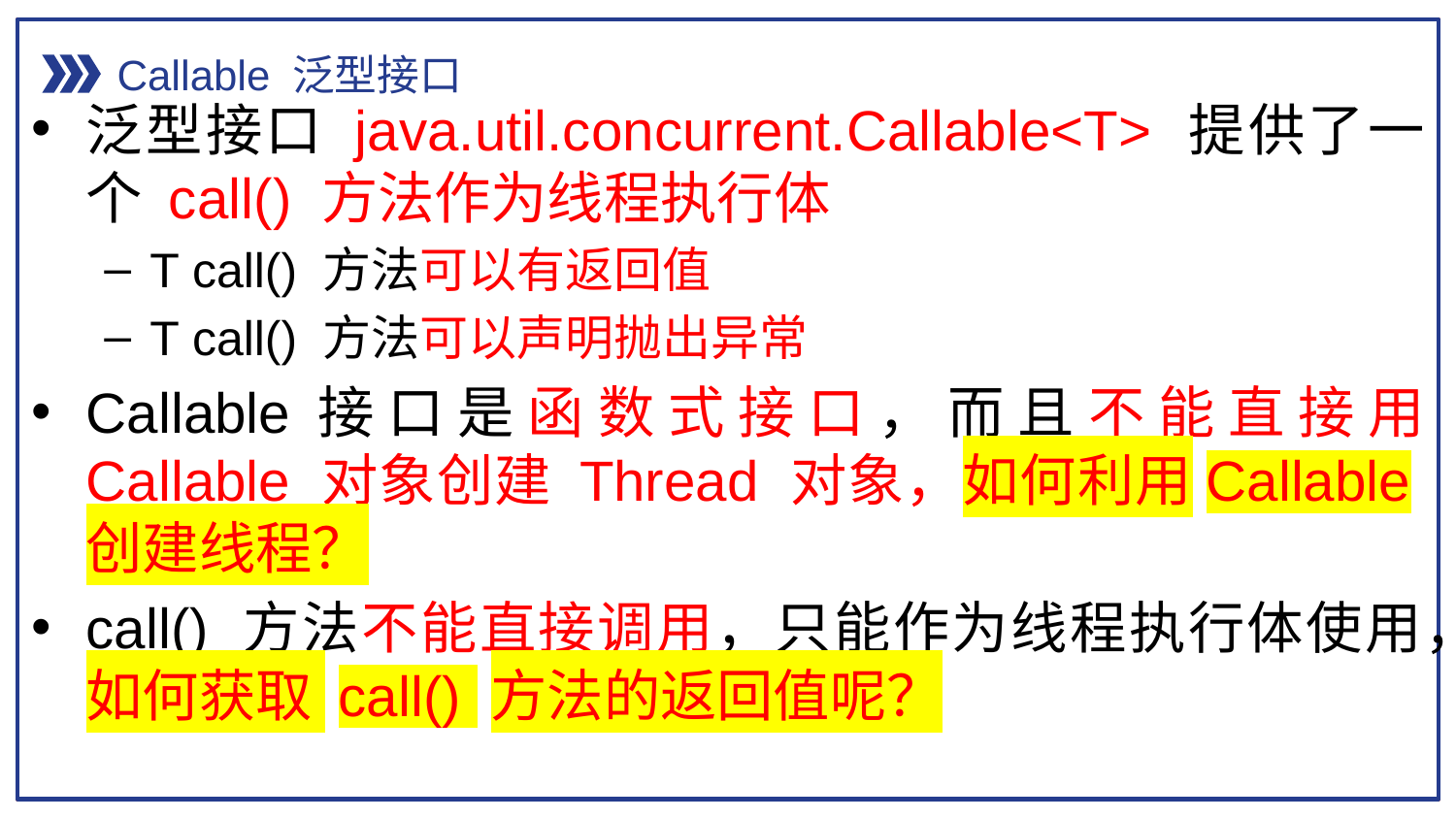

Callable 泛型接口

泛型接口 java.util.concurrent.Callable<T> 提供了一个 call() 方法作为线程执行体
T call() 方法可以有返回值
T call() 方法可以声明抛出异常
Callable接口是函数式接口，而且不能直接用 Callable 对象创建 Thread 对象，如何利用Callable创建线程？
call() 方法不能直接调用，只能作为线程执行体使用，如何获取 call() 方法的返回值呢？